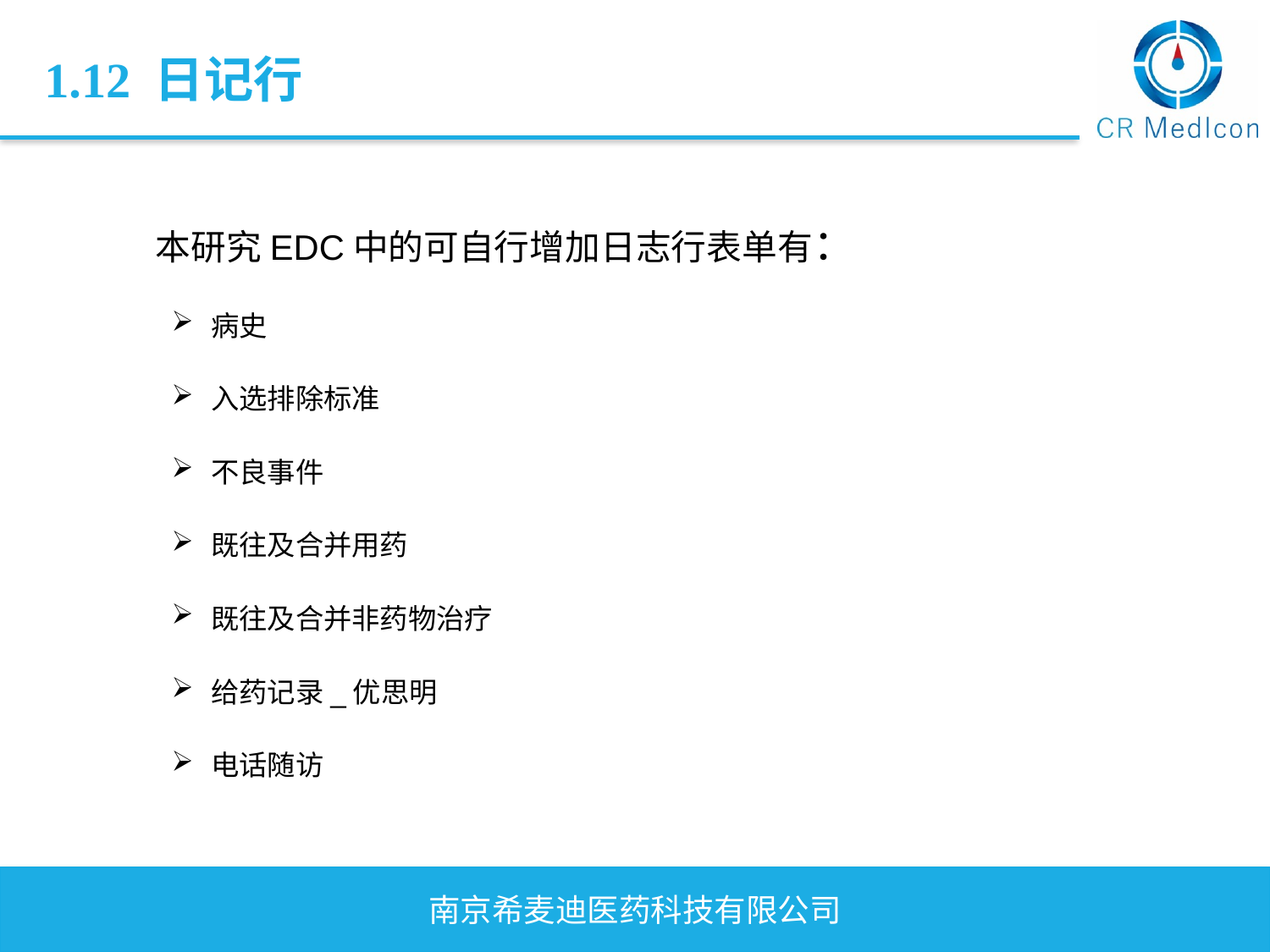

1.12 日记行
     本研究EDC中的可自行增加日志行表单有：
病史
入选排除标准
不良事件
既往及合并用药
既往及合并非药物治疗
给药记录_优思明
电话随访
南京希麦迪医药科技有限公司